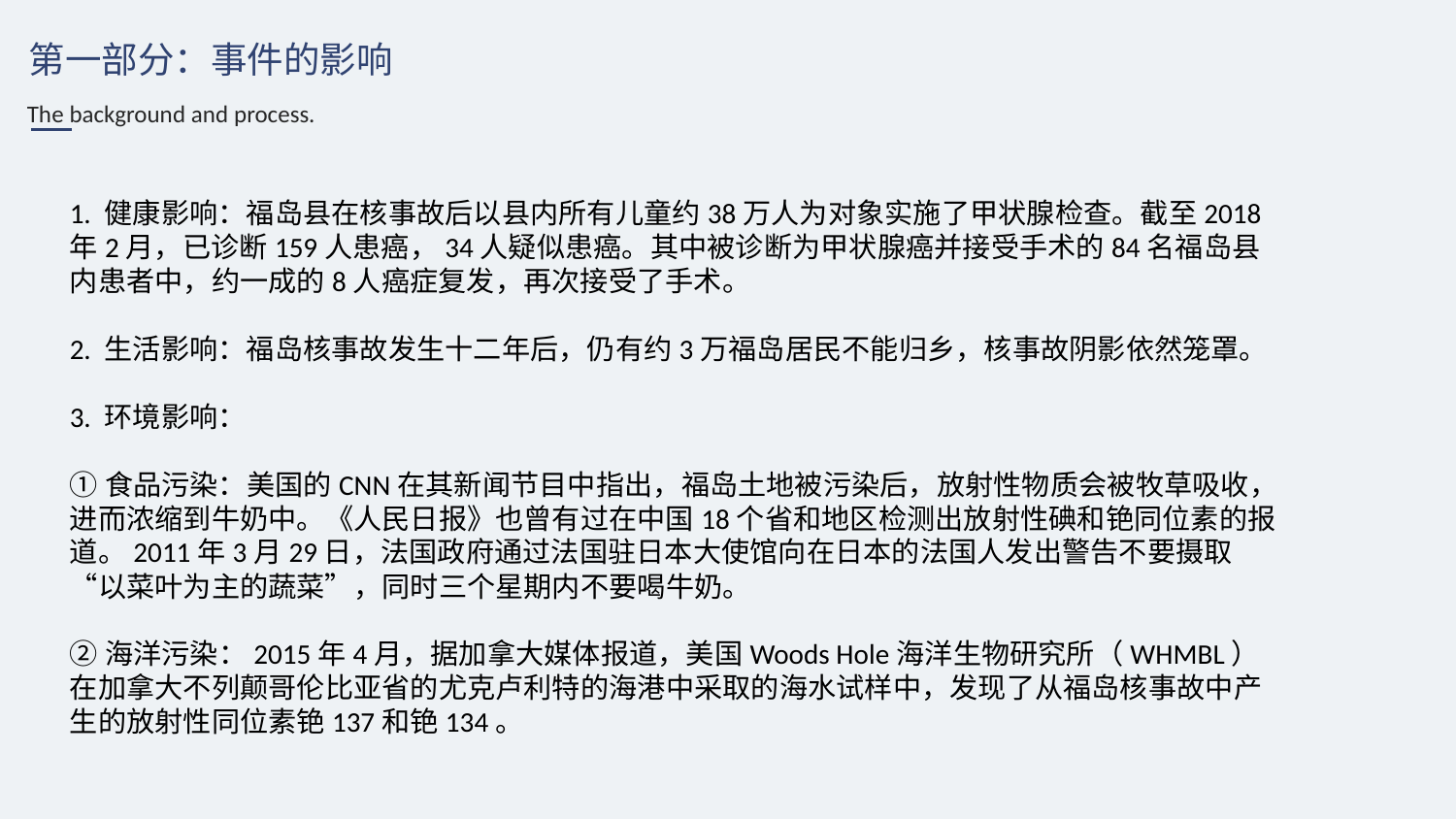

第一部分：事件的影响
The background and process.
1. 健康影响：福岛县在核事故后以县内所有儿童约38万人为对象实施了甲状腺检查。截至2018年2月，已诊断159人患癌，34人疑似患癌。其中被诊断为甲状腺癌并接受手术的84名福岛县内患者中，约一成的8人癌症复发，再次接受了手术。

2. 生活影响：福岛核事故发生十二年后，仍有约3万福岛居民不能归乡，核事故阴影依然笼罩。

3. 环境影响：

①食品污染：美国的CNN在其新闻节目中指出，福岛土地被污染后，放射性物质会被牧草吸收，进而浓缩到牛奶中。《人民日报》也曾有过在中国18个省和地区检测出放射性碘和铯同位素的报道。2011年3月29日，法国政府通过法国驻日本大使馆向在日本的法国人发出警告不要摄取“以菜叶为主的蔬菜”，同时三个星期内不要喝牛奶。

②海洋污染：2015年4月，据加拿大媒体报道，美国Woods Hole海洋生物研究所（WHMBL）在加拿大不列颠哥伦比亚省的尤克卢利特的海港中采取的海水试样中，发现了从福岛核事故中产生的放射性同位素铯137和铯134。